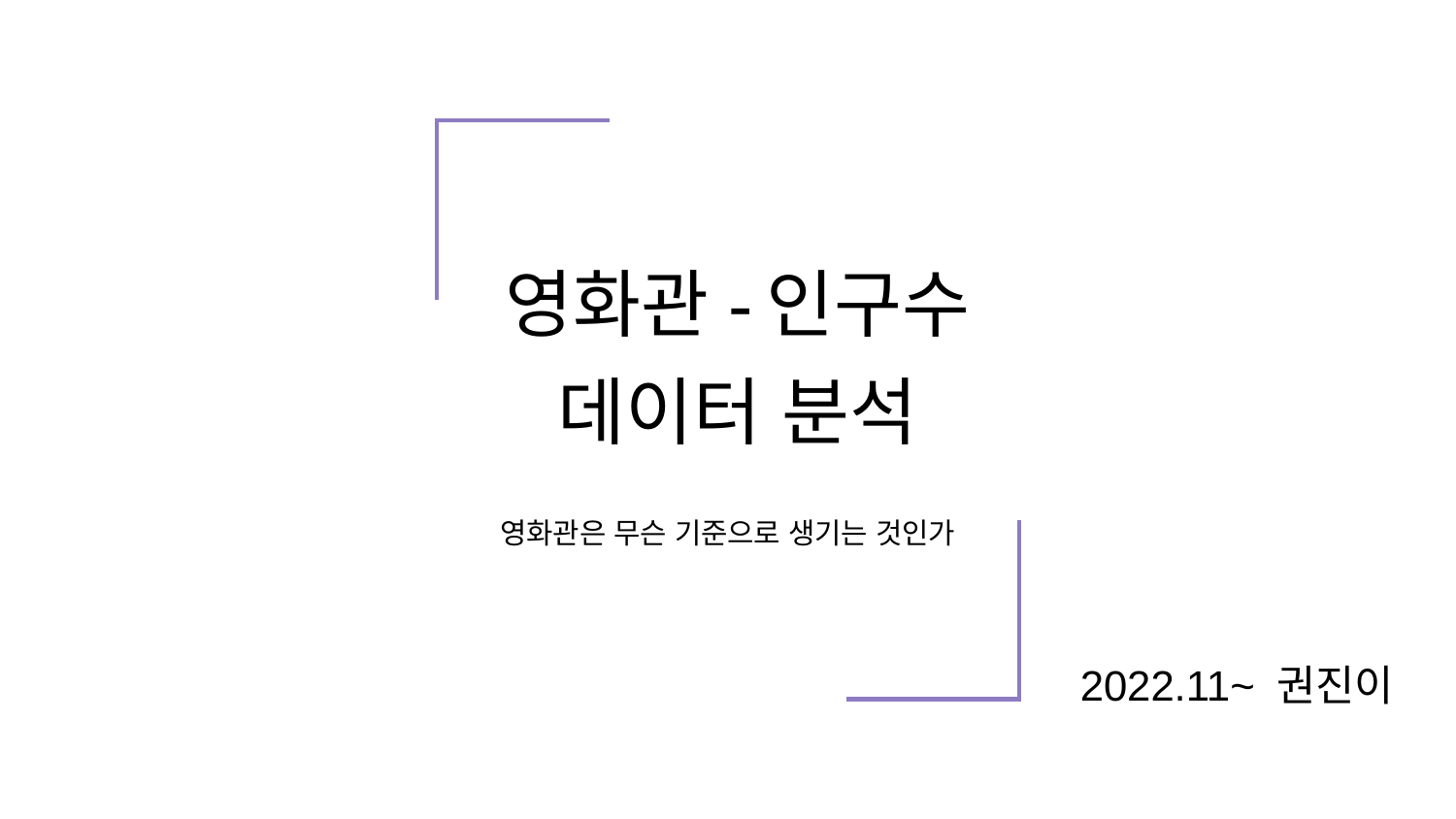

# 영화관-인구수
데이터 분석
영화관은 무슨 기준으로 생기는 것인가
2022.11~ 권진이